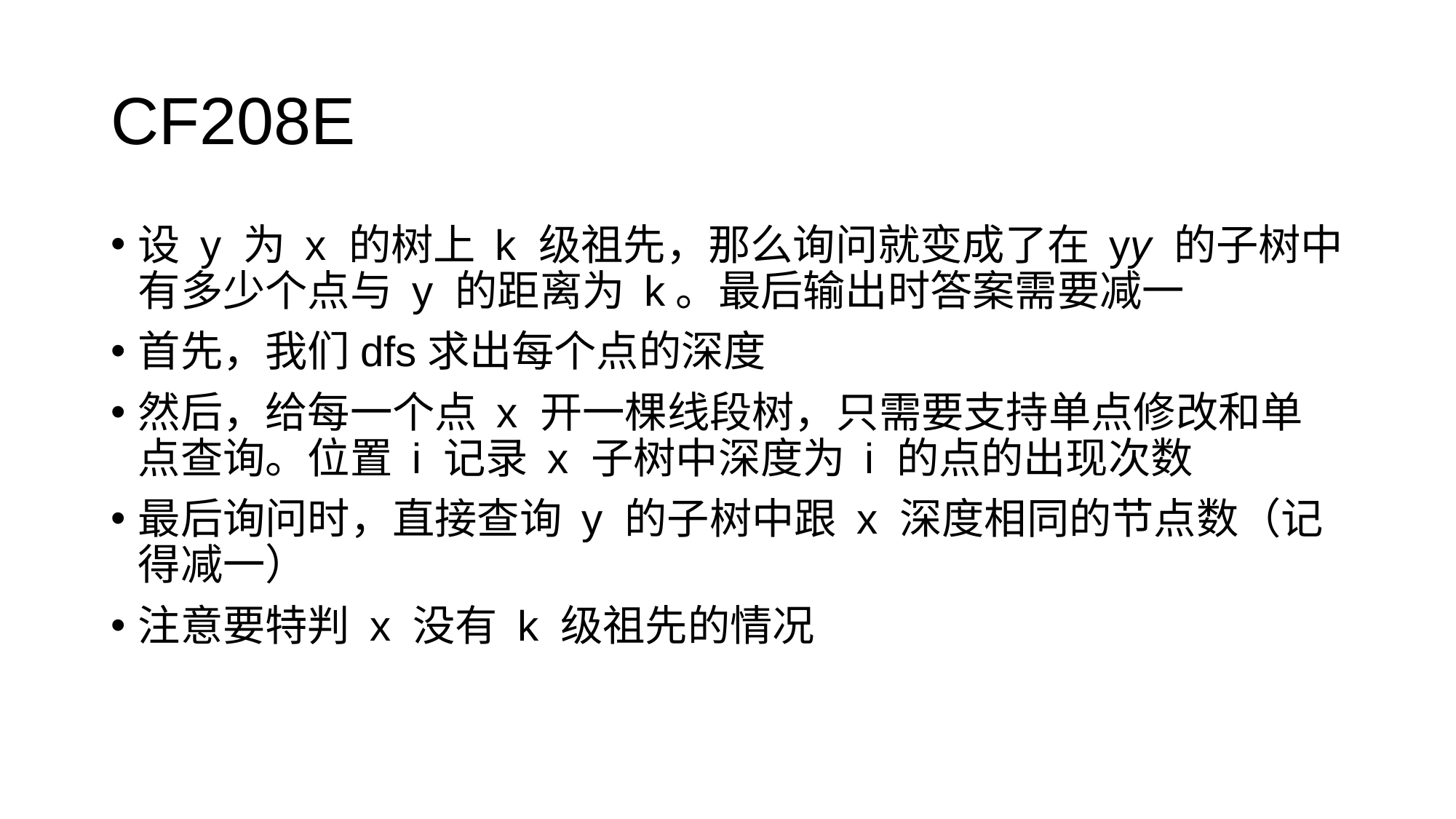

# CF208E
设 y 为 x 的树上 k 级祖先，那么询问就变成了在 yy 的子树中有多少个点与 y 的距离为 k。最后输出时答案需要减一
首先，我们dfs求出每个点的深度
然后，给每一个点 x 开一棵线段树，只需要支持单点修改和单点查询。位置 i 记录 x 子树中深度为 i 的点的出现次数
最后询问时，直接查询 y 的子树中跟 x 深度相同的节点数（记得减一）
注意要特判 x 没有 k 级祖先的情况